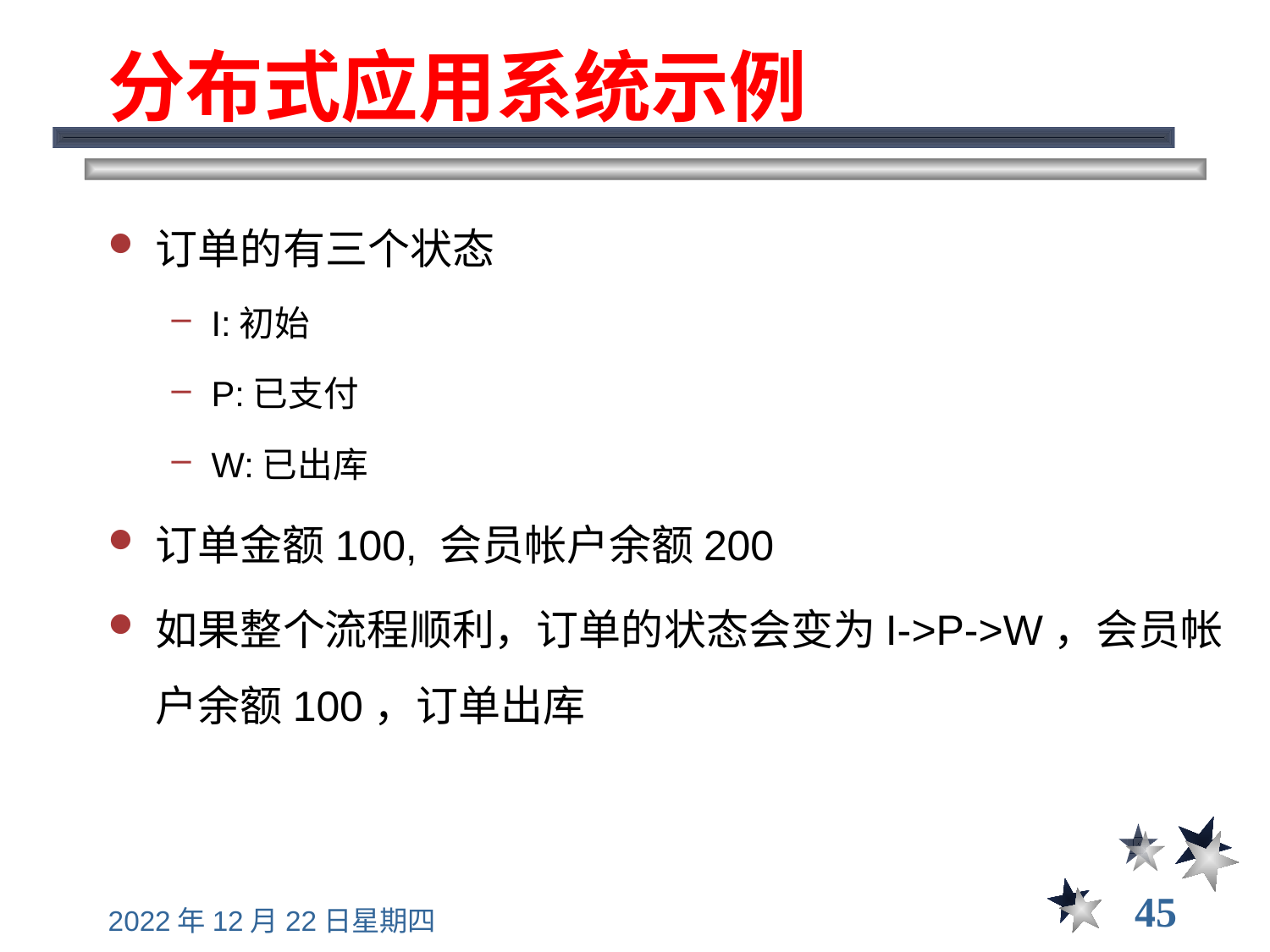

# 分布式应用系统示例
订单的有三个状态
I:初始
P:已支付
W:已出库
订单金额100, 会员帐户余额200
如果整个流程顺利，订单的状态会变为I->P->W，会员帐户余额100，订单出库

45
2022年12月22日星期四
大数据管理----前言